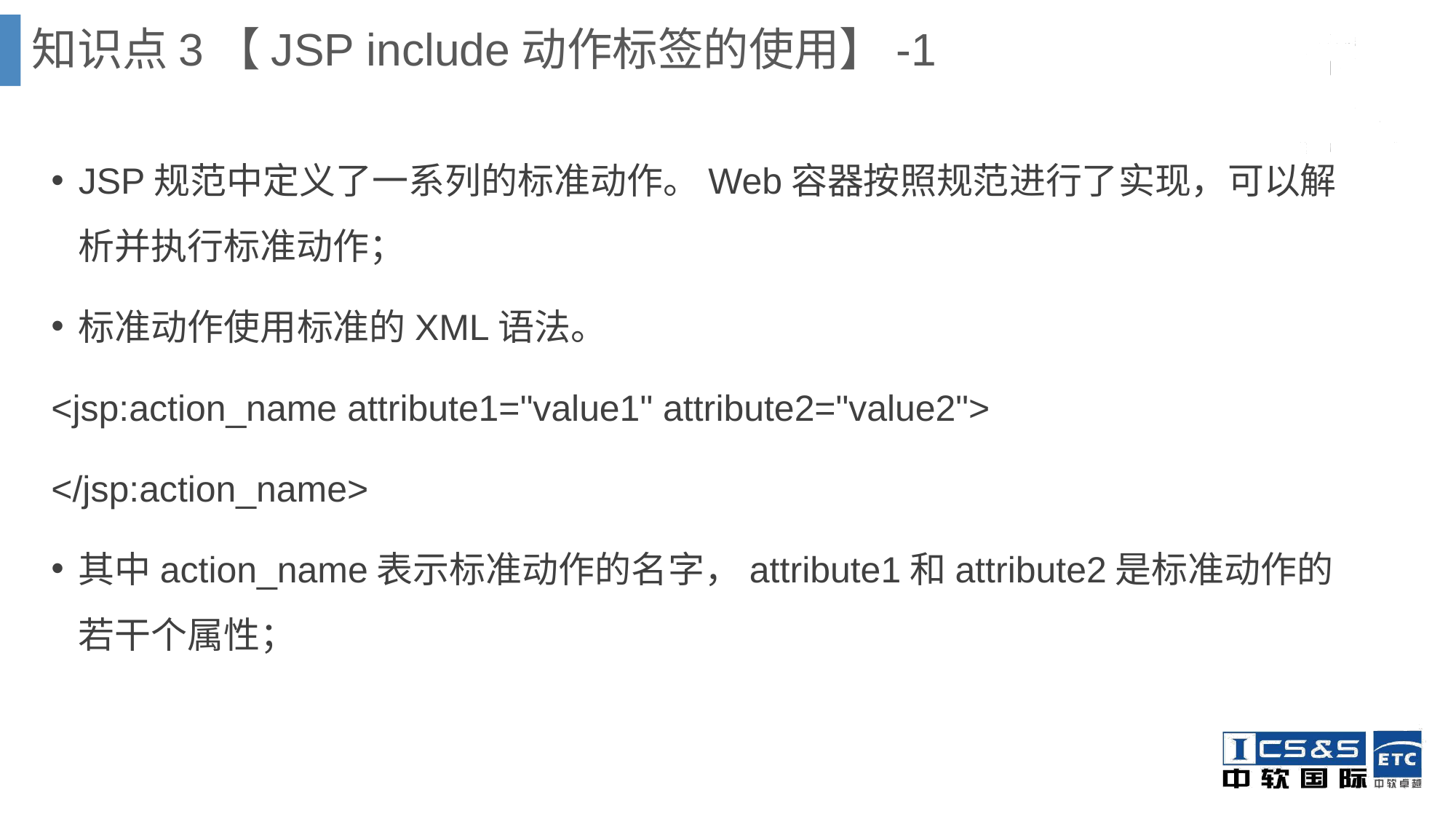

知识点3【JSP include动作标签的使用】-1
JSP规范中定义了一系列的标准动作。Web容器按照规范进行了实现，可以解析并执行标准动作；
标准动作使用标准的XML语法。
<jsp:action_name attribute1="value1" attribute2="value2">
</jsp:action_name>
其中action_name表示标准动作的名字，attribute1和attribute2是标准动作的若干个属性；